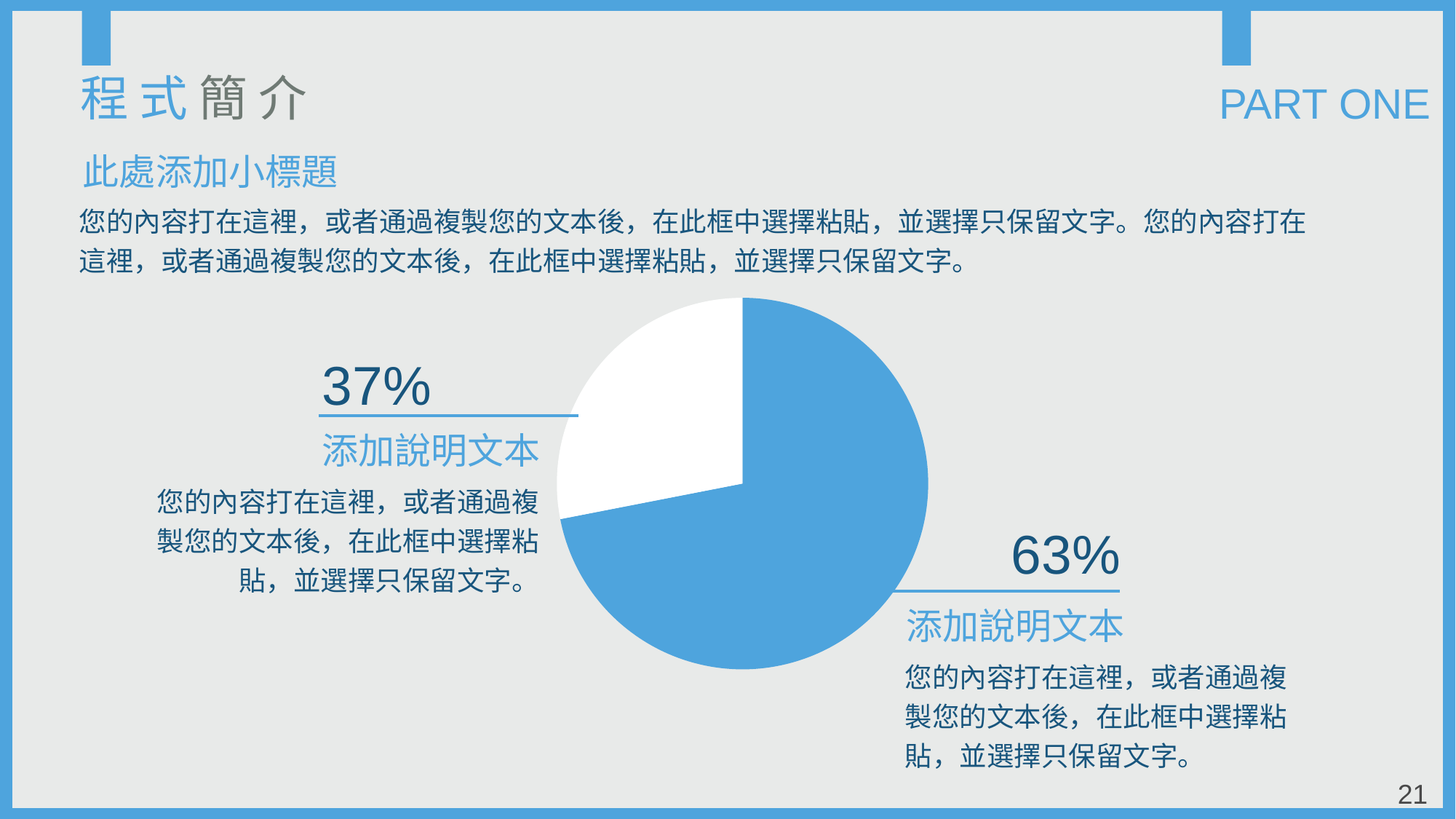

程 式 簡 介
PART ONE
此處添加小標題
您的內容打在這裡，或者通過複製您的文本後，在此框中選擇粘貼，並選擇只保留文字。您的內容打在這裡，或者通過複製您的文本後，在此框中選擇粘貼，並選擇只保留文字。

### Chart

| Category | 销售额 |
|---|---|
| 第一季度 | 8.2 |
| 第二季度 | 3.2 |
37%
添加說明文本
您的內容打在這裡，或者通過複製您的文本後，在此框中選擇粘貼，並選擇只保留文字。
63%
添加說明文本
您的內容打在這裡，或者通過複製您的文本後，在此框中選擇粘貼，並選擇只保留文字。